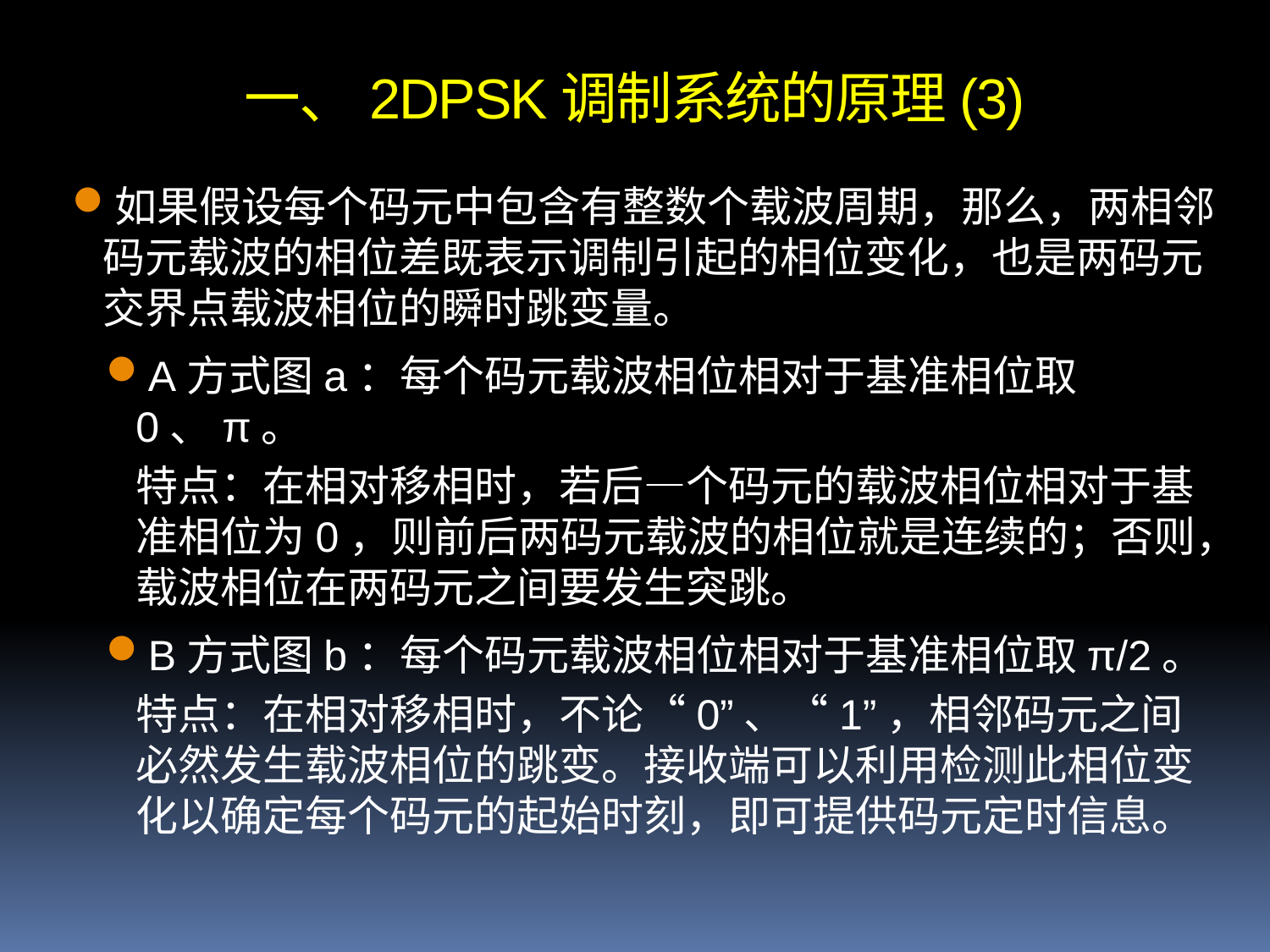

# 一、2DPSK调制系统的原理(3)
如果假设每个码元中包含有整数个载波周期，那么，两相邻码元载波的相位差既表示调制引起的相位变化，也是两码元交界点载波相位的瞬时跳变量。
A方式图a：每个码元载波相位相对于基准相位取0、π。
特点：在相对移相时，若后—个码元的载波相位相对于基准相位为0，则前后两码元载波的相位就是连续的；否则，载波相位在两码元之间要发生突跳。
B方式图b：每个码元载波相位相对于基准相位取π/2。
特点：在相对移相时，不论“0”、“1”，相邻码元之间必然发生载波相位的跳变。接收端可以利用检测此相位变化以确定每个码元的起始时刻，即可提供码元定时信息。